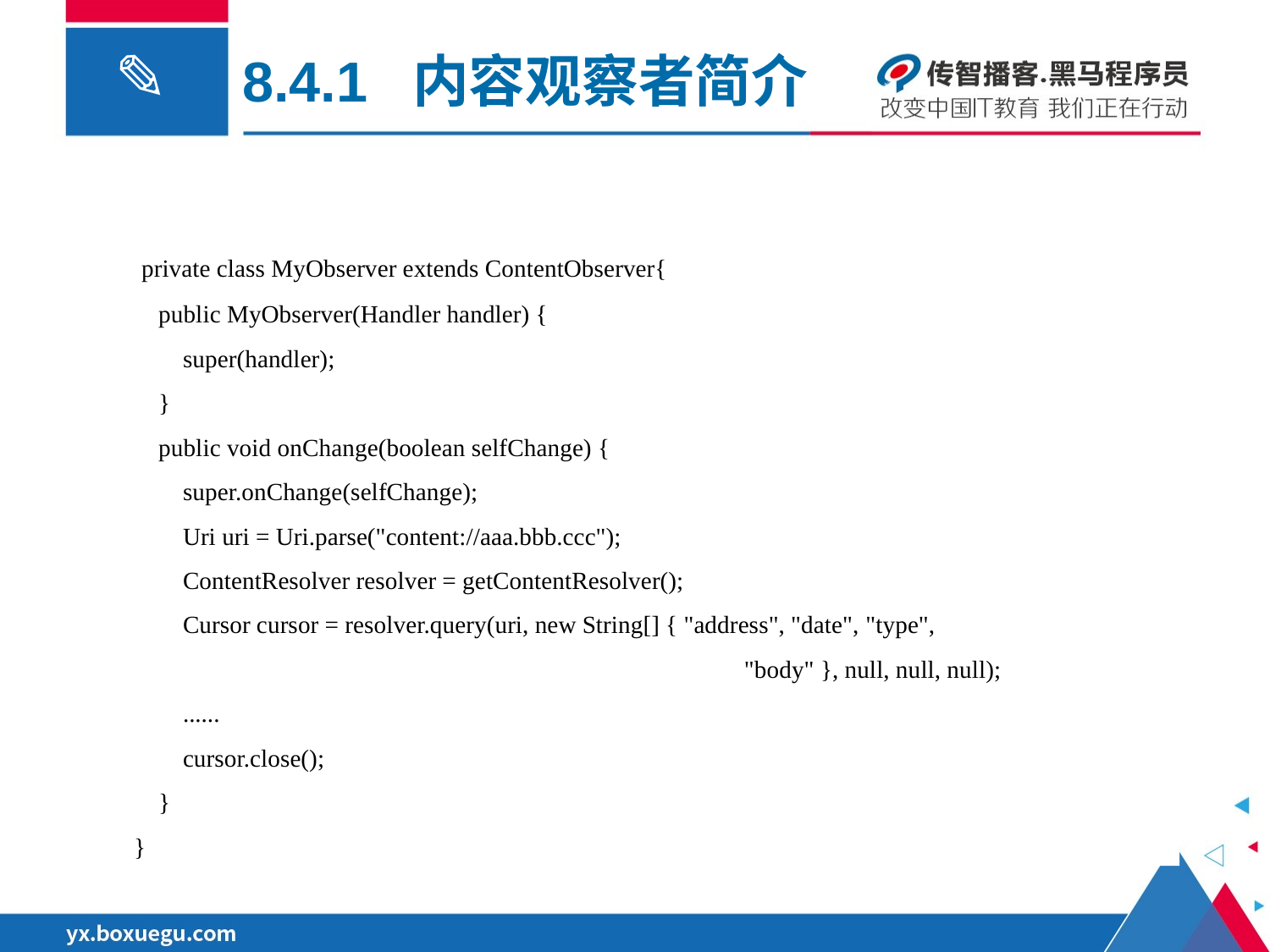

8.4.1  内容观察者简介
    private class MyObserver extends ContentObserver{
        public MyObserver(Handler handler) {
            super(handler);
        }
        public void onChange(boolean selfChange) {
            super.onChange(selfChange);
            Uri uri = Uri.parse("content://aaa.bbb.ccc");
            ContentResolver resolver = getContentResolver();
            Cursor cursor = resolver.query(uri, new String[] { "address", "date", "type",
					"body" }, null, null, null);
            ......
            cursor.close();
        }
    }